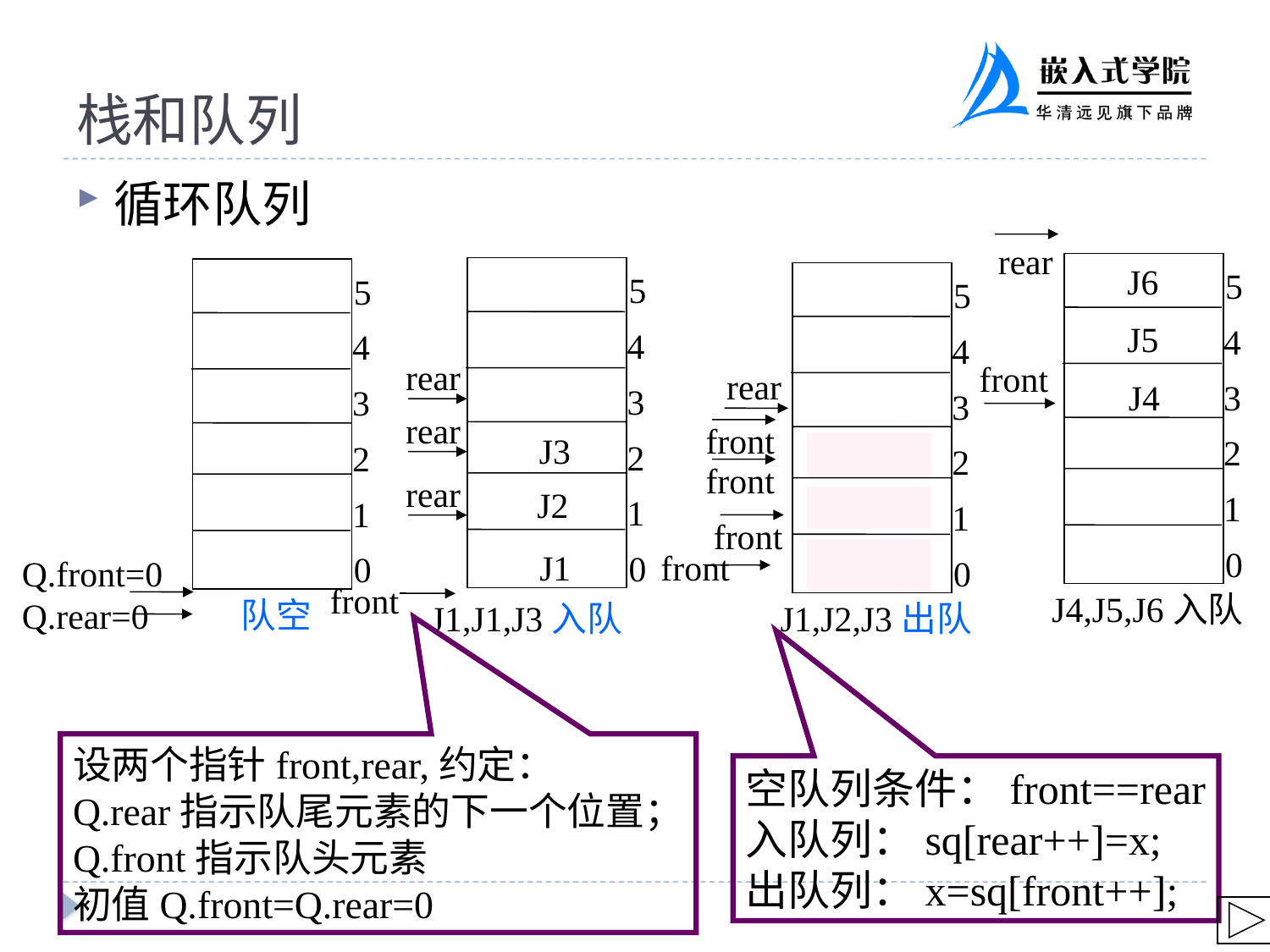

# 栈和队列
循环队列
rear

J6

5
4
3
2
1
0
J5
front

J4
J4,J5,J6入队

5
4
3
2
1
0
front
J1,J1,J3入队

5
4
3
2
1
0
Q.front=0
Q.rear=0
队空

5
4
3
2
1
0
rear

J3
J2
J1
J1,J2,J3出队
rear

rear

front

J3

front

rear

J2

front

front

J1
设两个指针front,rear,约定：
Q.rear指示队尾元素的下一个位置；
Q.front指示队头元素
初值Q.front=Q.rear=0
空队列条件：front==rear
入队列：sq[rear++]=x;
出队列：x=sq[front++];
102